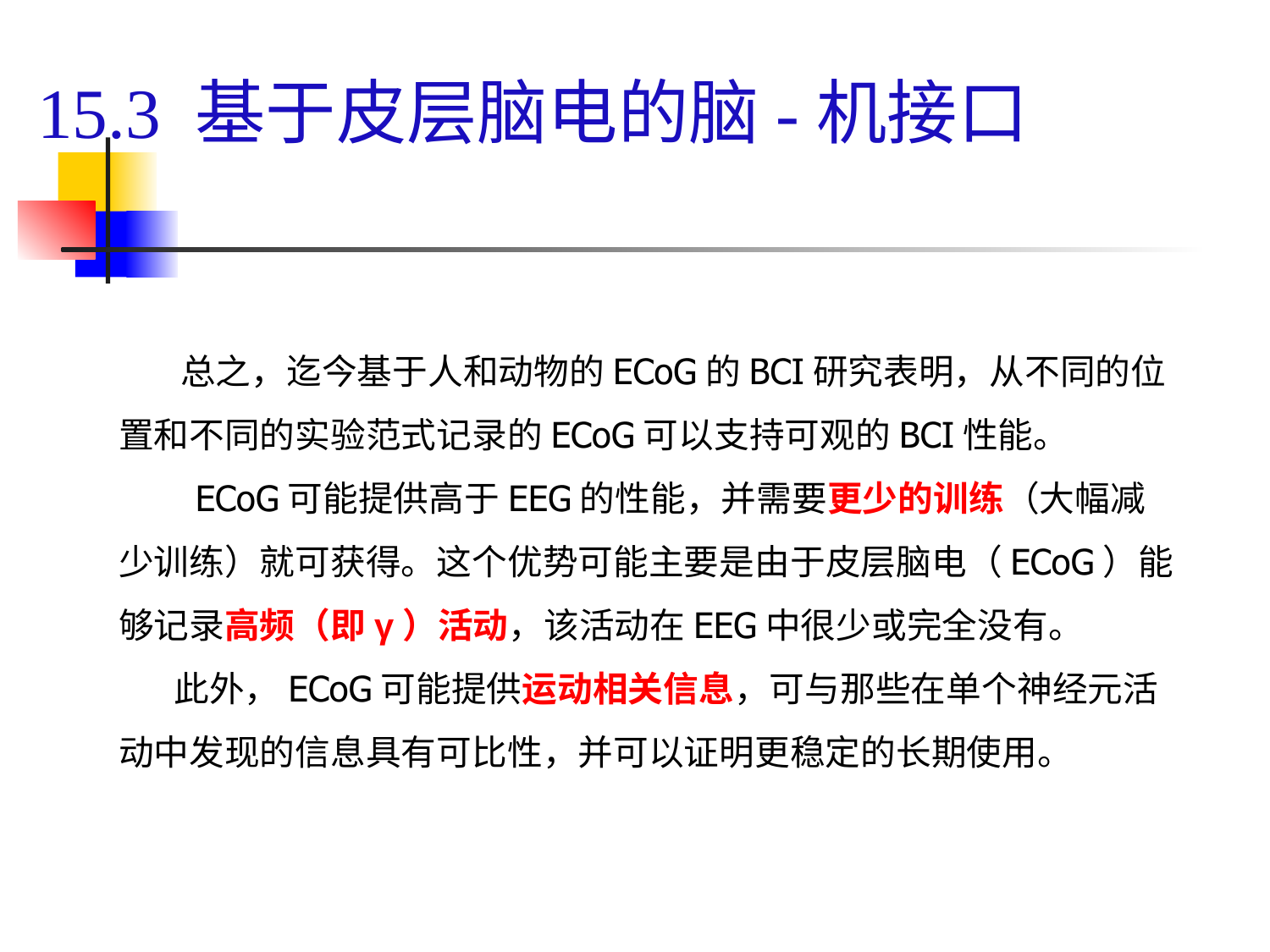

# 15.3 基于皮层脑电的脑-机接口
       总之，迄今基于人和动物的ECoG的BCI研究表明，从不同的位置和不同的实验范式记录的ECoG可以支持可观的BCI性能。
       ECoG可能提供高于EEG的性能，并需要更少的训练（大幅减少训练）就可获得。这个优势可能主要是由于皮层脑电（ECoG）能够记录高频（即γ）活动，该活动在EEG中很少或完全没有。
      此外，ECoG可能提供运动相关信息，可与那些在单个神经元活动中发现的信息具有可比性，并可以证明更稳定的长期使用。